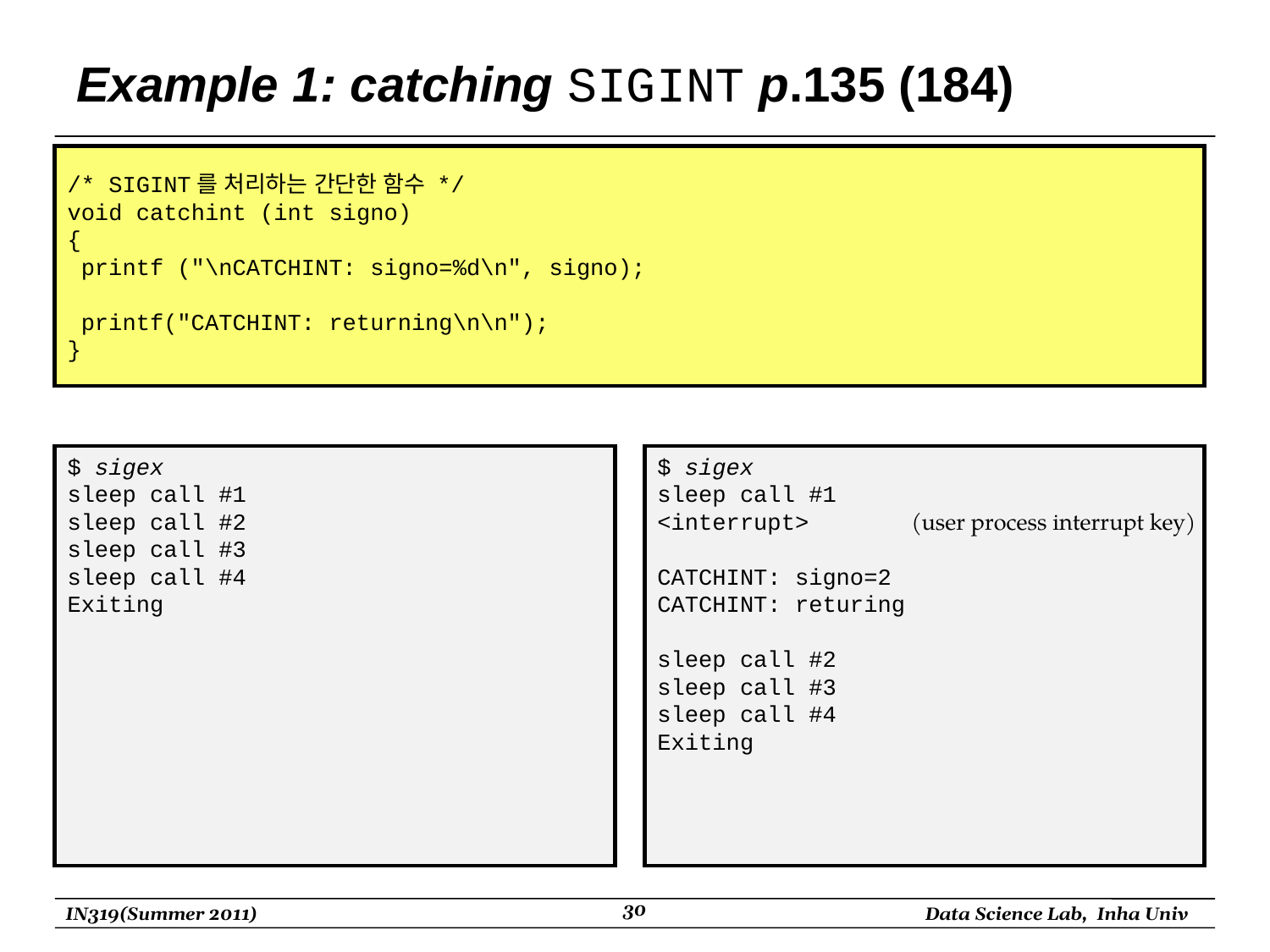

# Example 1: catching SIGINT p.135 (184)
/* SIGINT를 처리하는 간단한 함수 */
void catchint (int signo)
{
 printf ("\nCATCHINT: signo=%d\n", signo);

 printf("CATCHINT: returning\n\n");
}

$ sigex
sleep call #1
sleep call #2
sleep call #3
sleep call #4
Exiting
$ sigex
sleep call #1
<interrupt>	(user process interrupt key)

CATCHINT: signo=2
CATCHINT: returing

sleep call #2
sleep call #3
sleep call #4
Exiting
30